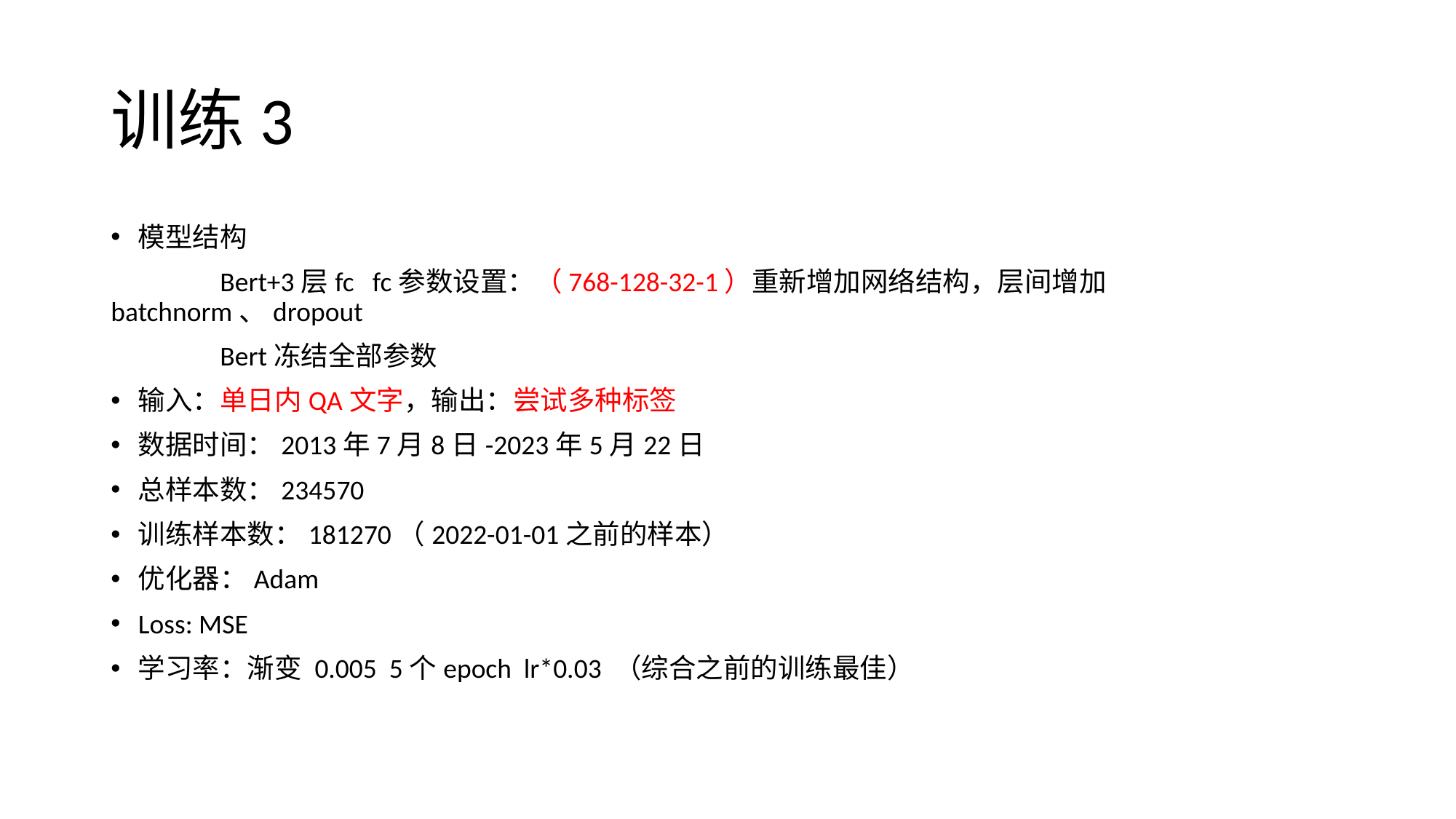

# 训练3
模型结构
	Bert+3层fc   fc参数设置：（768-128-32-1）重新增加网络结构，层间增加batchnorm、dropout
	Bert冻结全部参数
输入：单日内QA文字，输出：尝试多种标签
数据时间：2013年7月8日-2023年5月22日
总样本数：234570
训练样本数：181270（2022-01-01之前的样本）
优化器：Adam
Loss: MSE
学习率：渐变 0.005  5个epoch  lr*0.03 （综合之前的训练最佳）